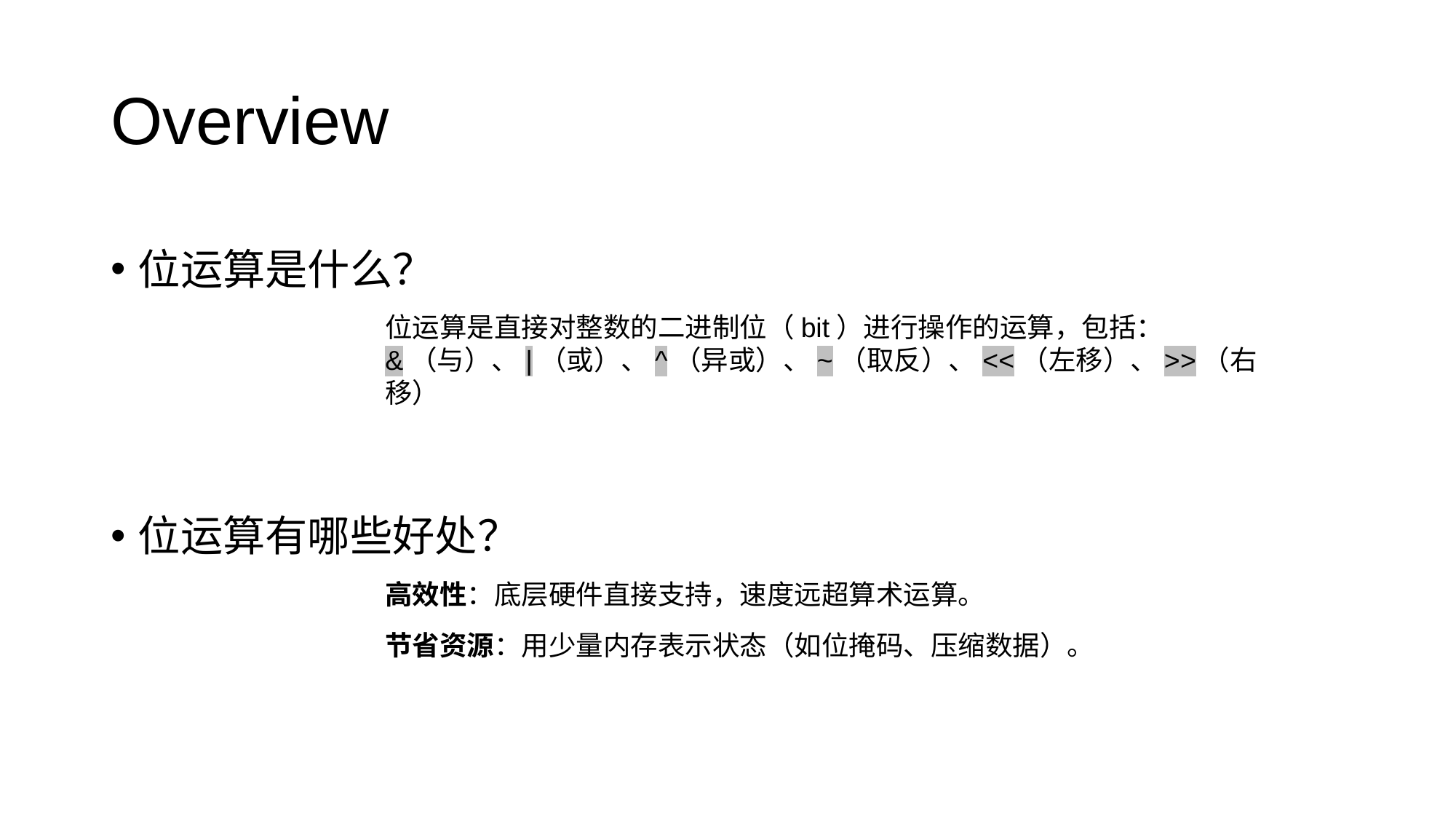

# Overview
位运算是什么？

位运算是直接对整数的二进制位（bit）进行操作的运算，包括：
&（与）、|（或）、^（异或）、~（取反）、<<（左移）、>>（右移）
位运算有哪些好处？

高效性：底层硬件直接支持，速度远超算术运算。
节省资源：用少量内存表示状态（如位掩码、压缩数据）。